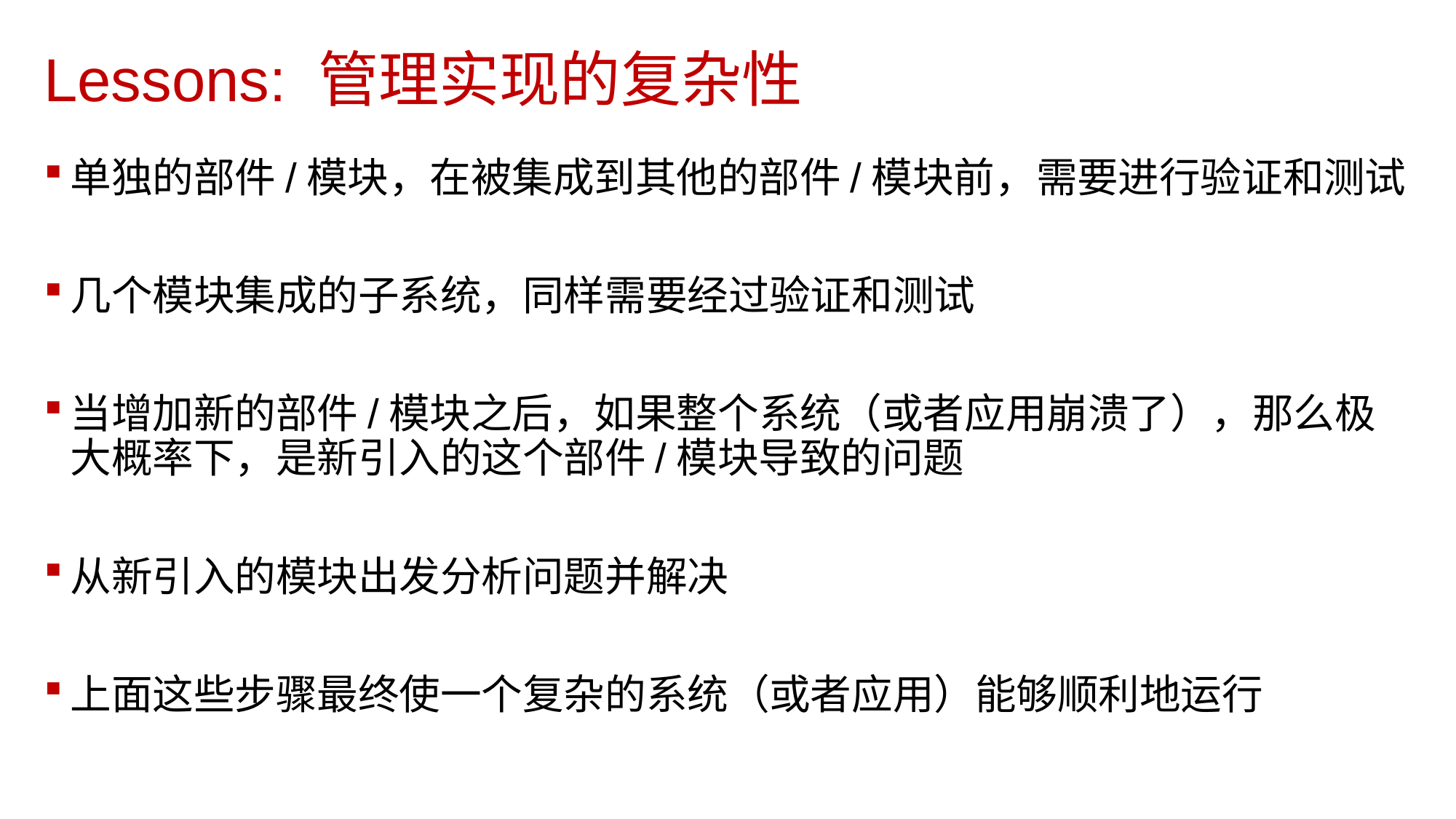

# Lessons: 管理实现的复杂性
单独的部件/模块，在被集成到其他的部件/模块前，需要进行验证和测试

几个模块集成的子系统，同样需要经过验证和测试

当增加新的部件/模块之后，如果整个系统（或者应用崩溃了），那么极大概率下，是新引入的这个部件/模块导致的问题

从新引入的模块出发分析问题并解决

上面这些步骤最终使一个复杂的系统（或者应用）能够顺利地运行